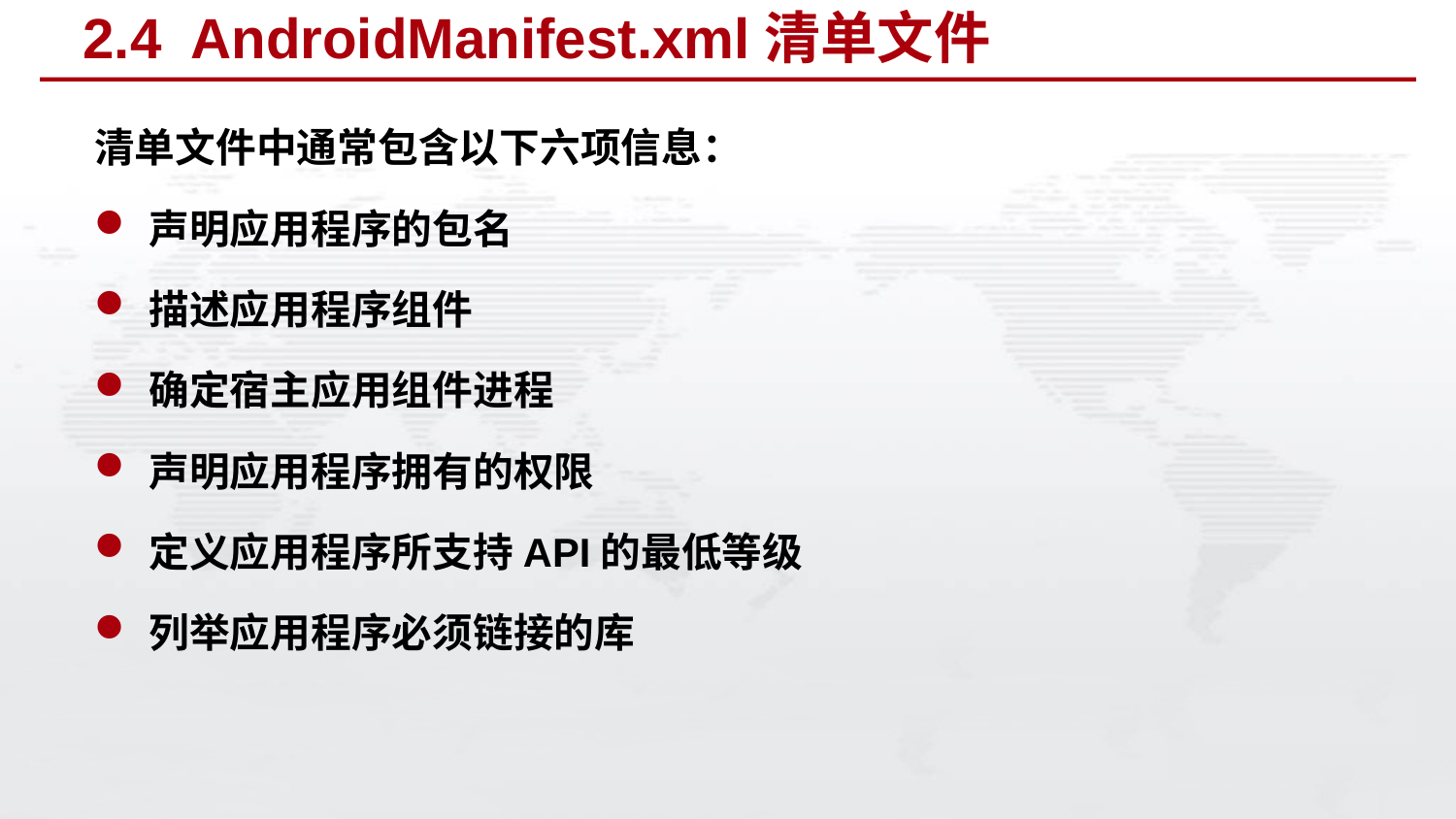

# 2.4  AndroidManifest.xml清单文件
清单文件中通常包含以下六项信息：
声明应用程序的包名
描述应用程序组件
确定宿主应用组件进程
声明应用程序拥有的权限
定义应用程序所支持API的最低等级
列举应用程序必须链接的库